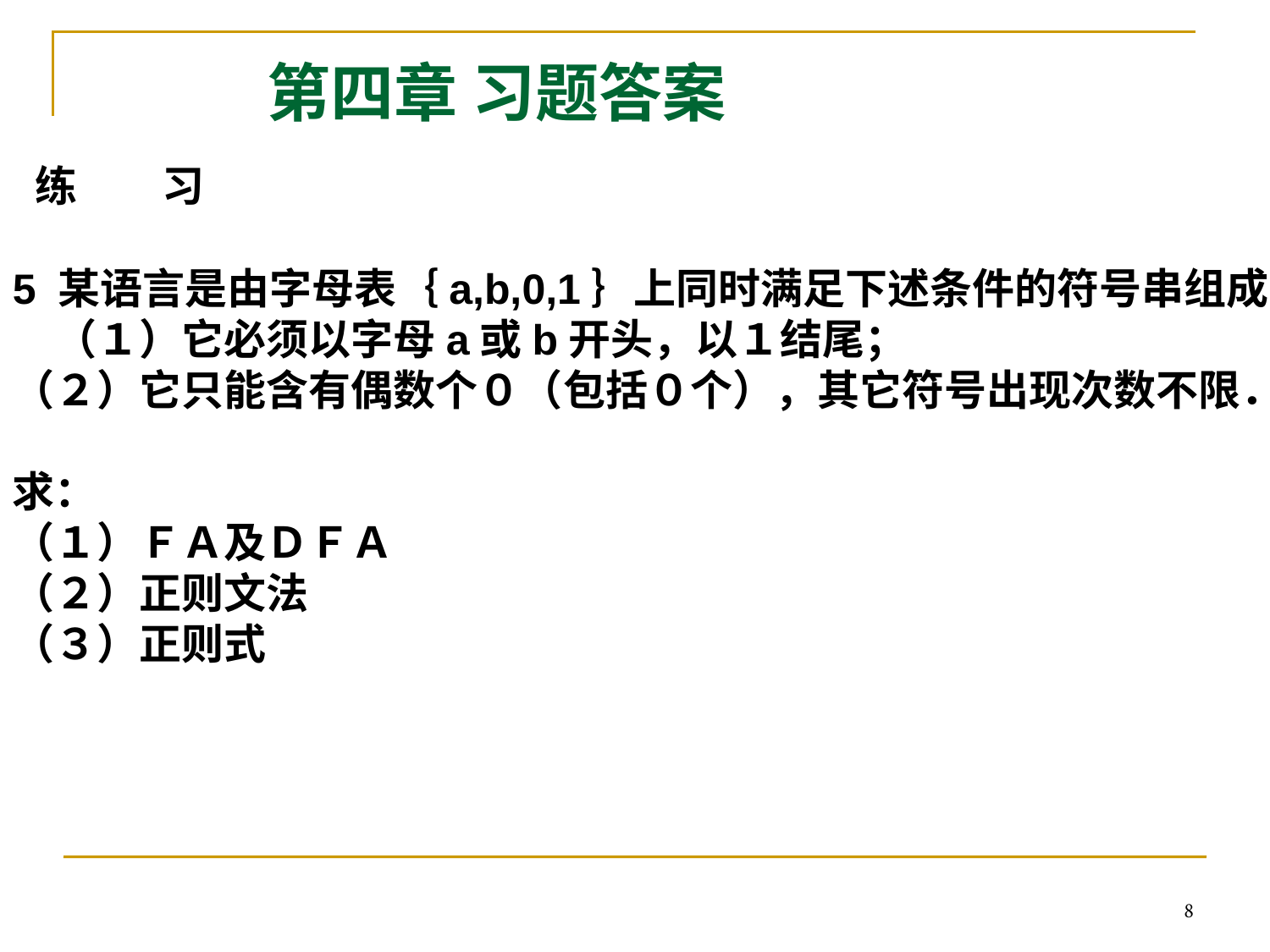

第四章 习题答案
练　　习
5 某语言是由字母表｛a,b,0,1｝上同时满足下述条件的符号串组成：
　（１）它必须以字母a或b开头，以１结尾；
（２）它只能含有偶数个０（包括０个），其它符号出现次数不限．

求：
（１）ＦＡ及ＤＦＡ
（２）正则文法
（３）正则式

8